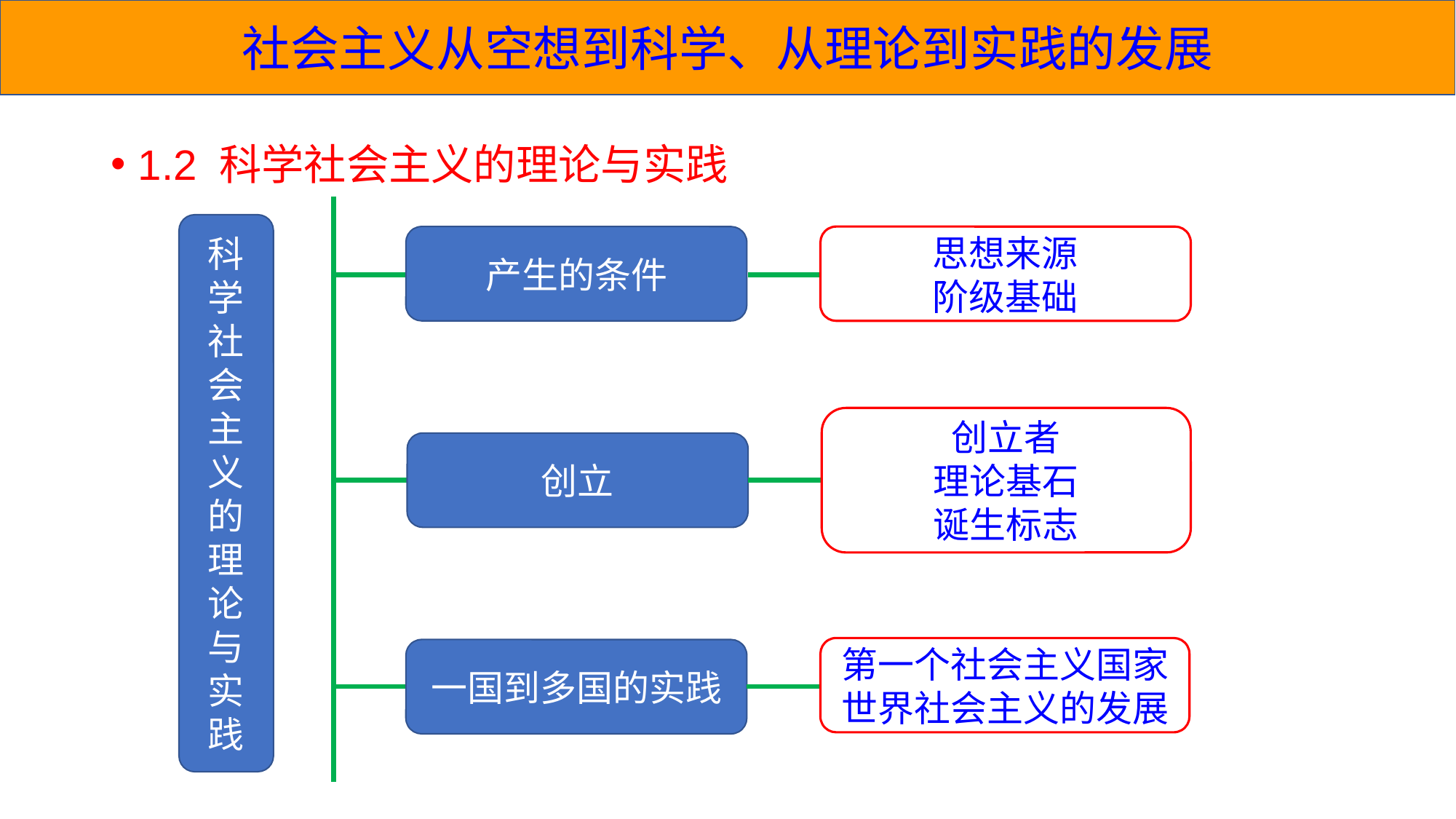

社会主义从空想到科学、从理论到实践的发展
1.2 科学社会主义的理论与实践
科学社会主义的理论与实践
思想来源
阶级基础
产生的条件
创立者
理论基石
诞生标志
创立
第一个社会主义国家
世界社会主义的发展
一国到多国的实践